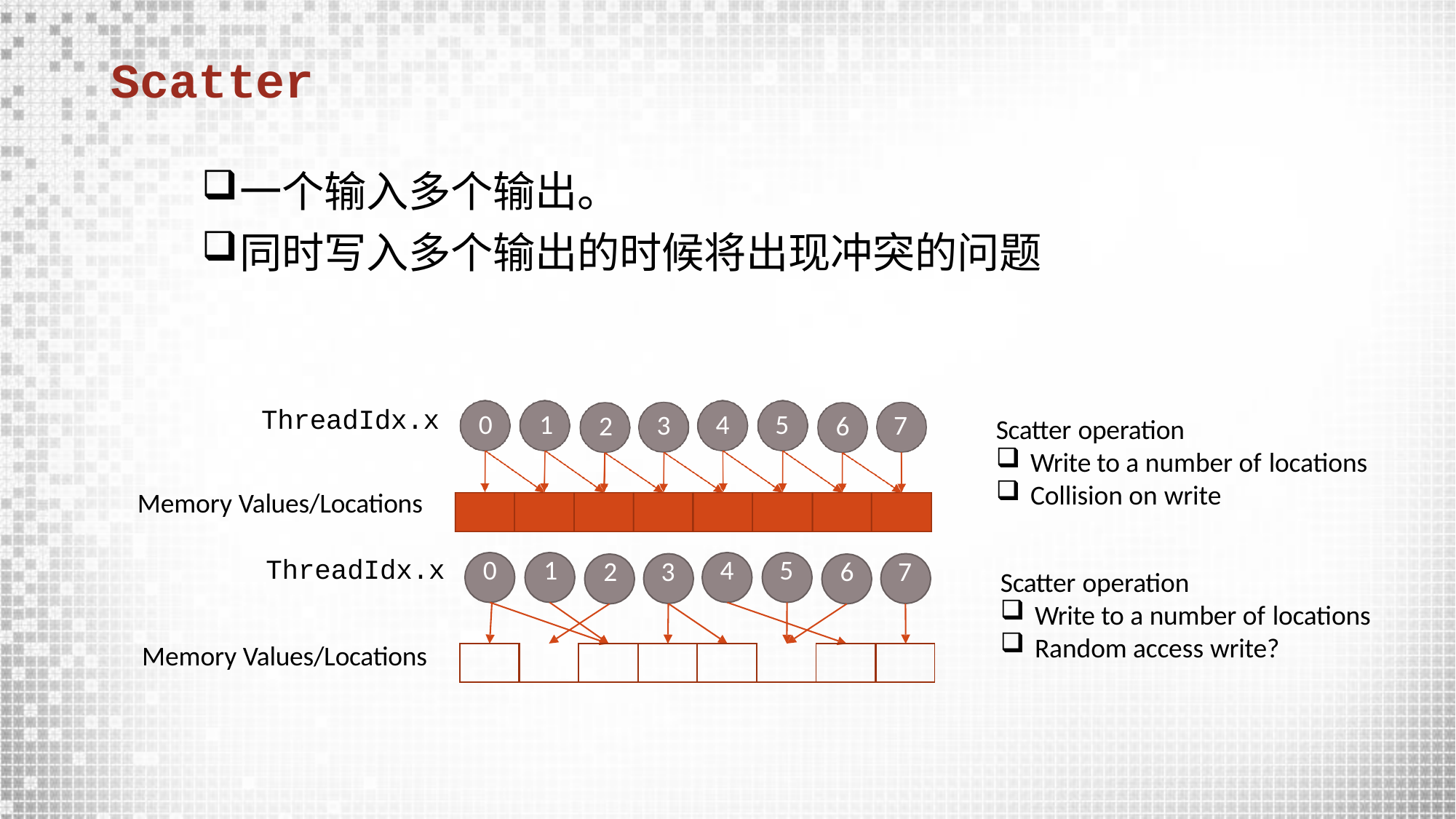

# Scatter
一个输入多个输出。
同时写入多个输出的时候将出现冲突的问题

Scatter operation
Write to a number of locations
Collision on write

Scatter operation
Write to a number of locations
Random access write?
| ThreadIdx.x Memory Values/Locations | 0 | 1 | 2 | 3 | 4 | 5 | 6 | 7 |
| --- | --- | --- | --- | --- | --- | --- | --- | --- |
| ThreadIdx.x | 0 | 1 | 2 | 3 | 4 | 5 | 6 | 7 |
| Memory Values/Locations |  |  |  |  |  |  |  |  |